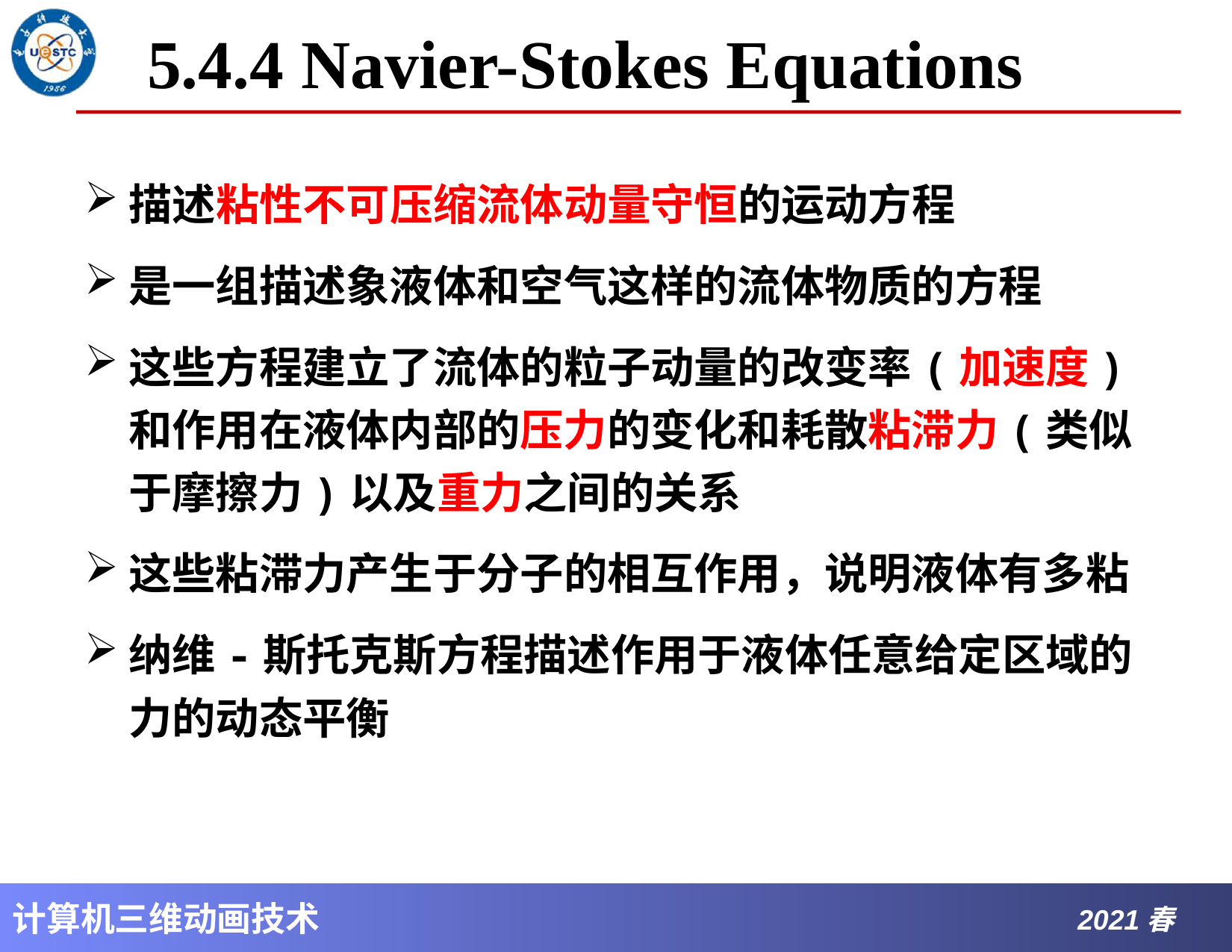

# 5.4.4 Navier-Stokes Equations
描述粘性不可压缩流体动量守恒的运动方程
是一组描述象液体和空气这样的流体物质的方程
这些方程建立了流体的粒子动量的改变率(加速度)和作用在液体内部的压力的变化和耗散粘滞力(类似于摩擦力)以及重力之间的关系
这些粘滞力产生于分子的相互作用，说明液体有多粘
纳维-斯托克斯方程描述作用于液体任意给定区域的力的动态平衡